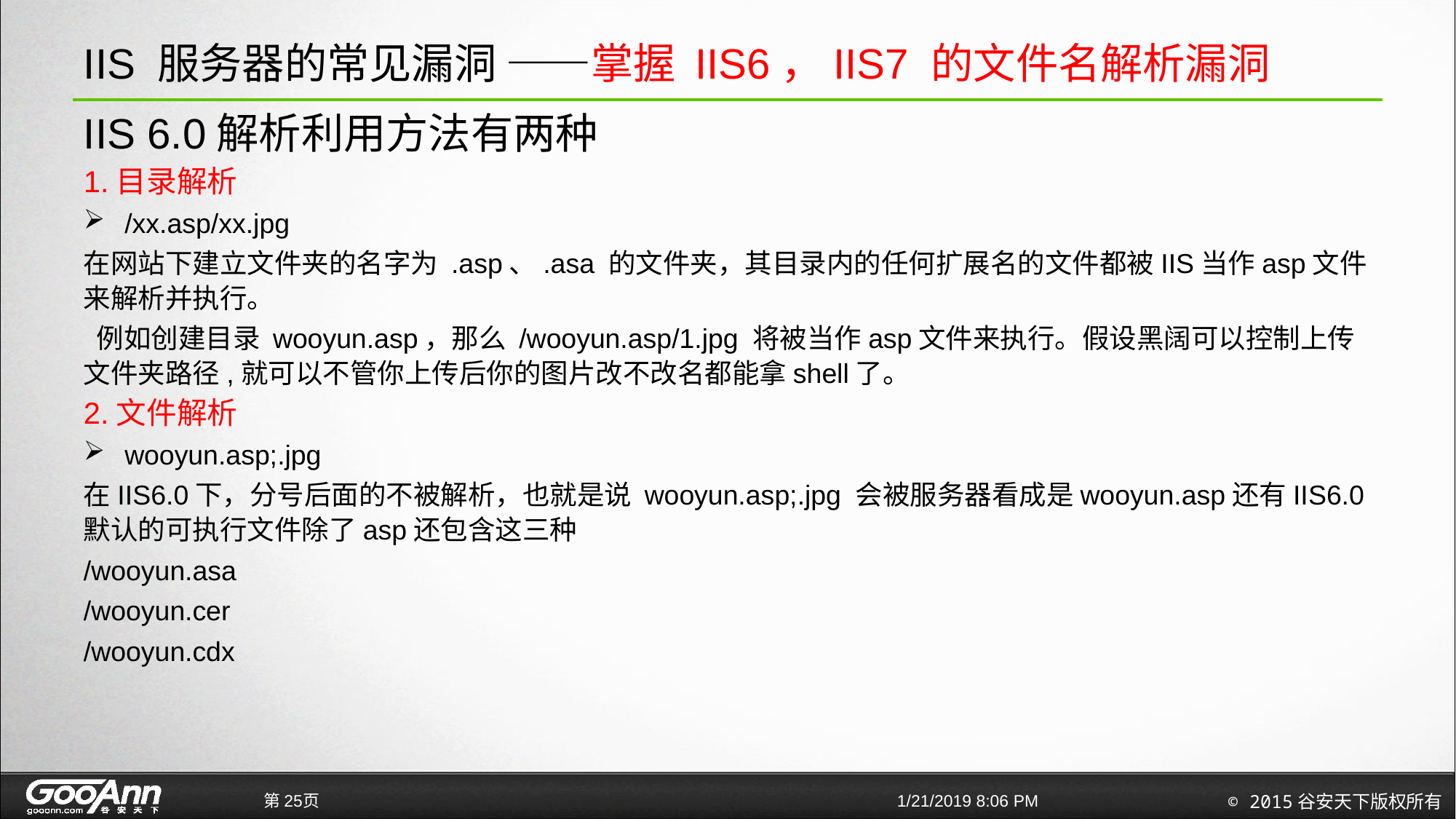

# IIS 服务器的常见漏洞 ——掌握 IIS6，IIS7 的文件名解析漏洞
IIS 6.0解析利用方法有两种
1.目录解析
/xx.asp/xx.jpg
在网站下建立文件夹的名字为 .asp、.asa 的文件夹，其目录内的任何扩展名的文件都被IIS当作asp文件来解析并执行。
 例如创建目录 wooyun.asp，那么 /wooyun.asp/1.jpg 将被当作asp文件来执行。假设黑阔可以控制上传文件夹路径,就可以不管你上传后你的图片改不改名都能拿shell了。
2.文件解析
wooyun.asp;.jpg
在IIS6.0下，分号后面的不被解析，也就是说 wooyun.asp;.jpg 会被服务器看成是wooyun.asp还有IIS6.0 默认的可执行文件除了asp还包含这三种
/wooyun.asa
/wooyun.cer
/wooyun.cdx